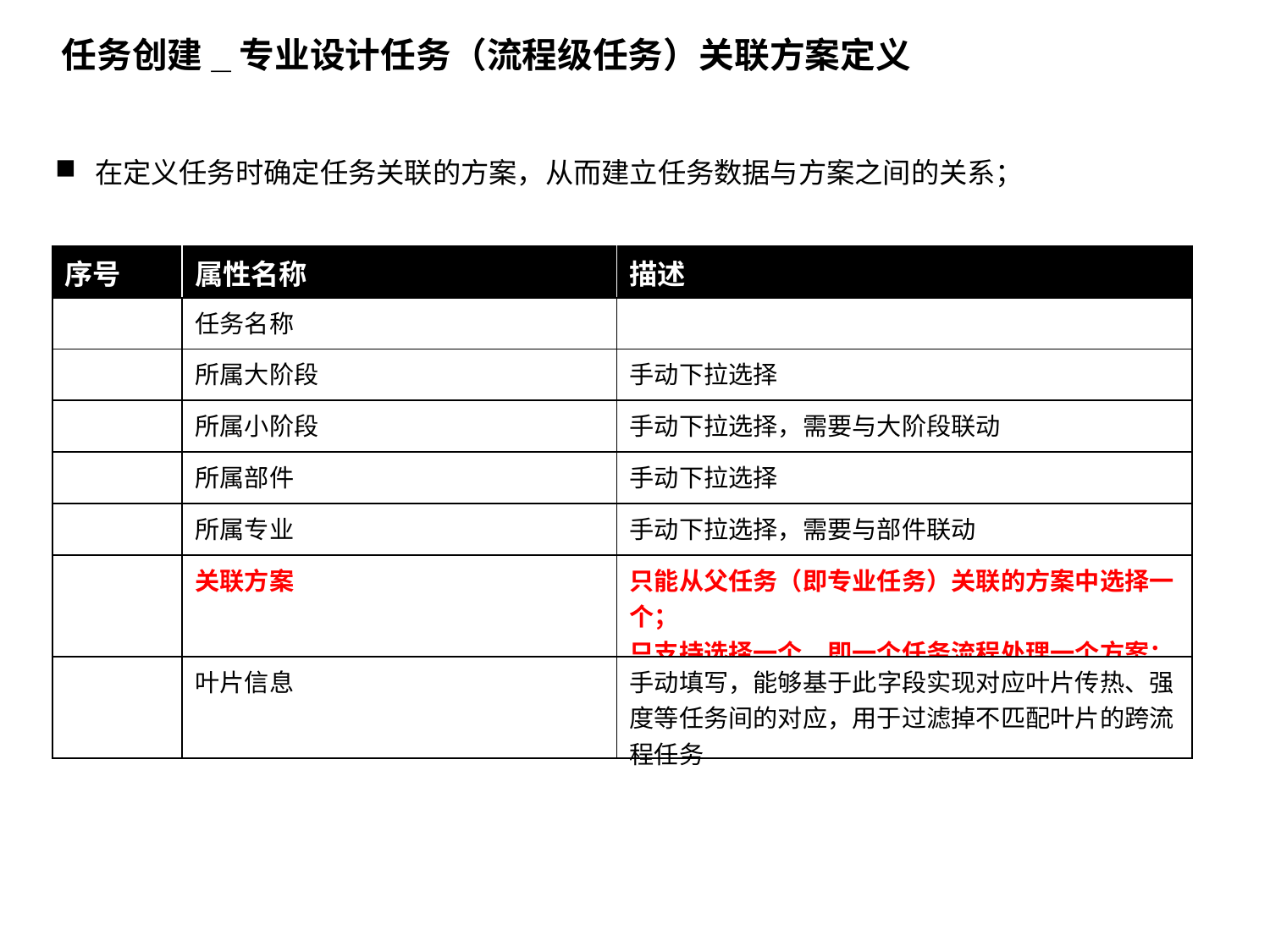

任务创建_专业设计任务（流程级任务）关联方案定义
在定义任务时确定任务关联的方案，从而建立任务数据与方案之间的关系；
| 序号 | 属性名称 | 描述 |
| --- | --- | --- |
|  | 任务名称 |  |
|  | 所属大阶段 | 手动下拉选择 |
|  | 所属小阶段 | 手动下拉选择，需要与大阶段联动 |
|  | 所属部件 | 手动下拉选择 |
|  | 所属专业 | 手动下拉选择，需要与部件联动 |
|  | 关联方案 | 只能从父任务（即专业任务）关联的方案中选择一个； 只支持选择一个，即一个任务流程处理一个方案； |
|  | 叶片信息 | 手动填写，能够基于此字段实现对应叶片传热、强度等任务间的对应，用于过滤掉不匹配叶片的跨流程任务 |